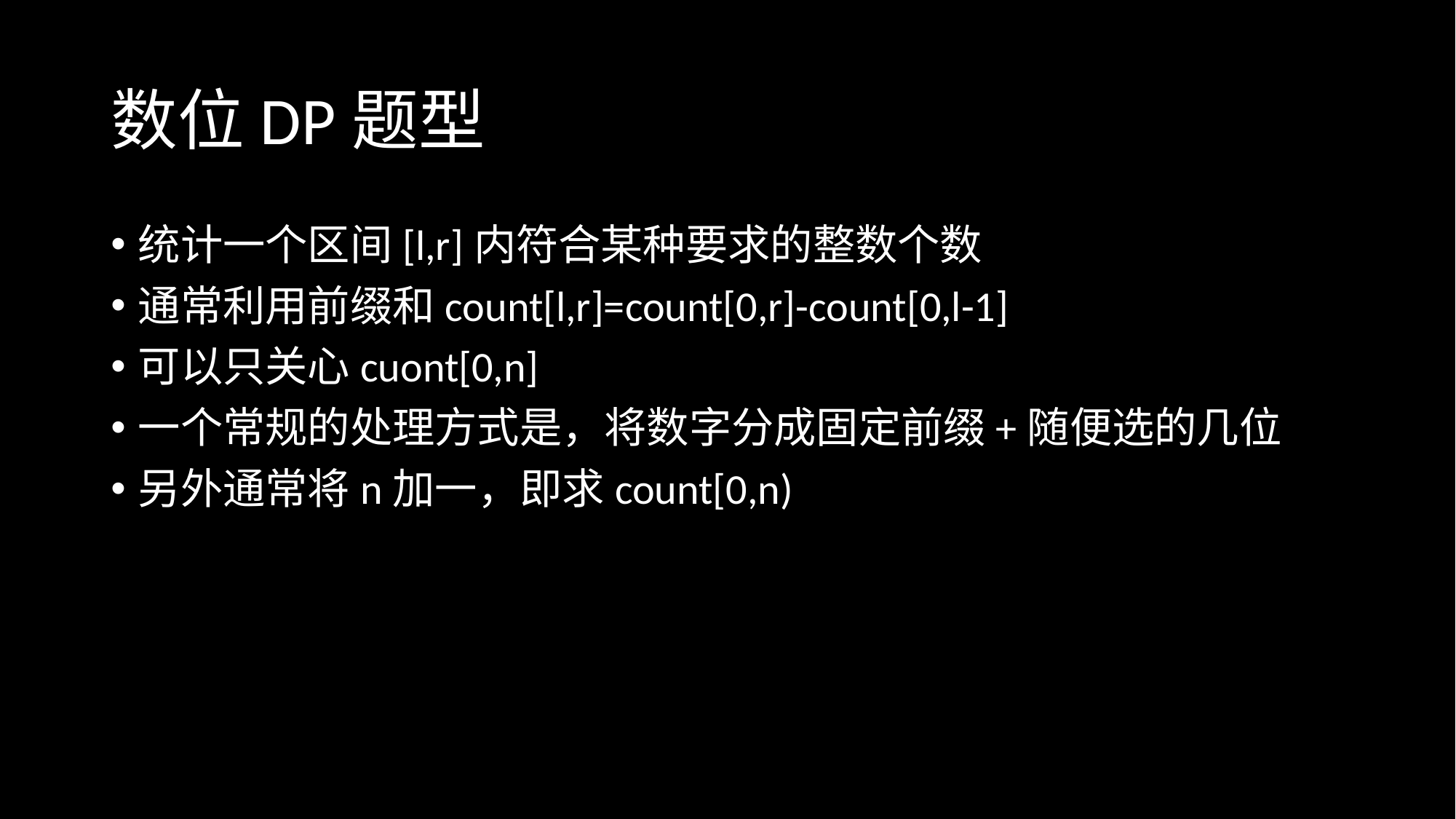

# 数位DP题型
统计一个区间[l,r]内符合某种要求的整数个数
通常利用前缀和count[l,r]=count[0,r]-count[0,l-1]
可以只关心cuont[0,n]
一个常规的处理方式是，将数字分成固定前缀+随便选的几位
另外通常将n加一，即求count[0,n)